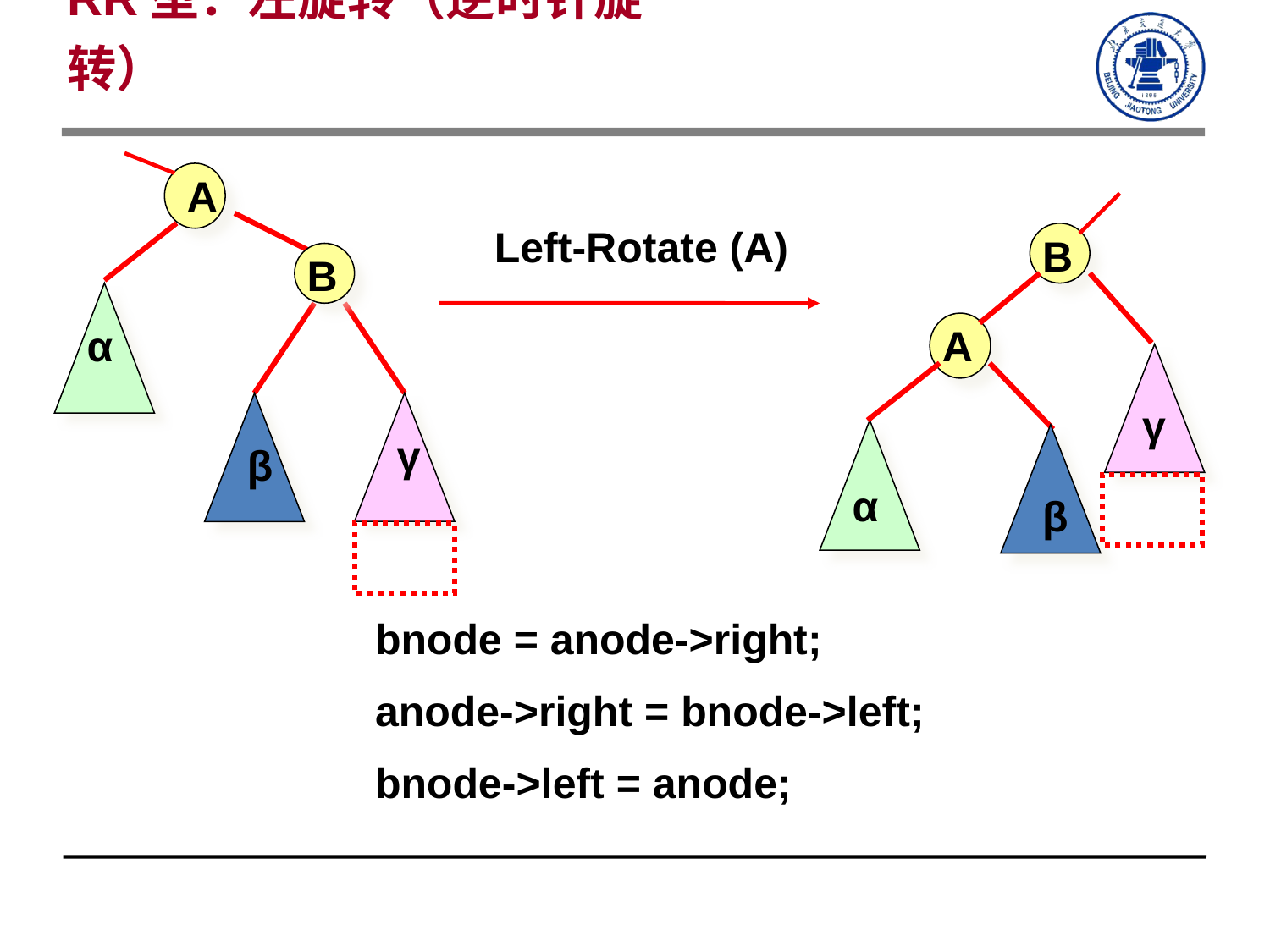

# RR型：左旋转（逆时针旋转）

Left-Rotate (A)

A

B

α

γ
β

B

A

γ

α
β

bnode = anode->right;
anode->right = bnode->left;
bnode->left = anode;